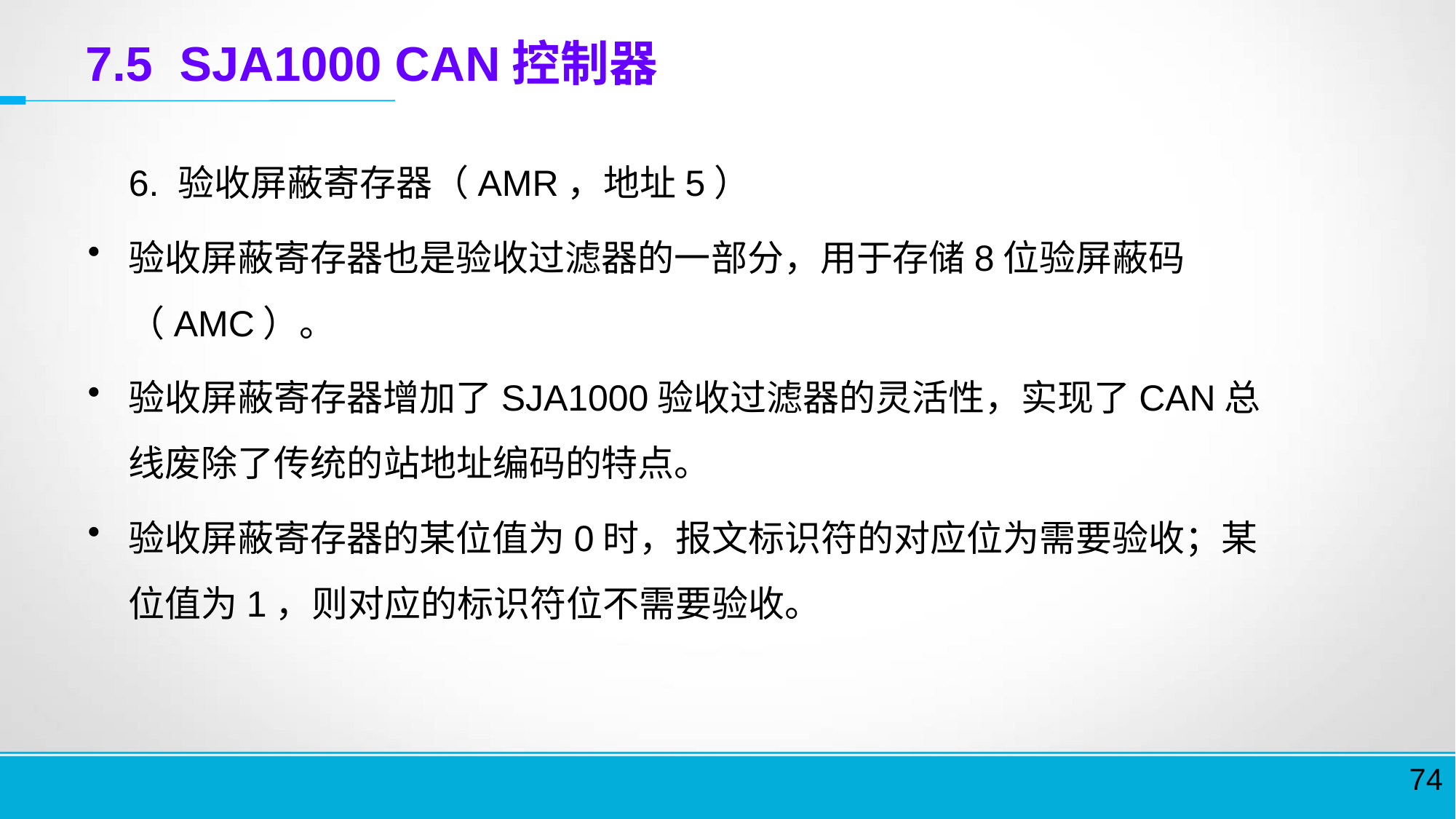

# 7.5  SJA1000 CAN控制器
	6. 验收屏蔽寄存器（AMR，地址5）
验收屏蔽寄存器也是验收过滤器的一部分，用于存储8位验屏蔽码（AMC）。
验收屏蔽寄存器增加了SJA1000验收过滤器的灵活性，实现了CAN总线废除了传统的站地址编码的特点。
验收屏蔽寄存器的某位值为0时，报文标识符的对应位为需要验收；某位值为1，则对应的标识符位不需要验收。
74